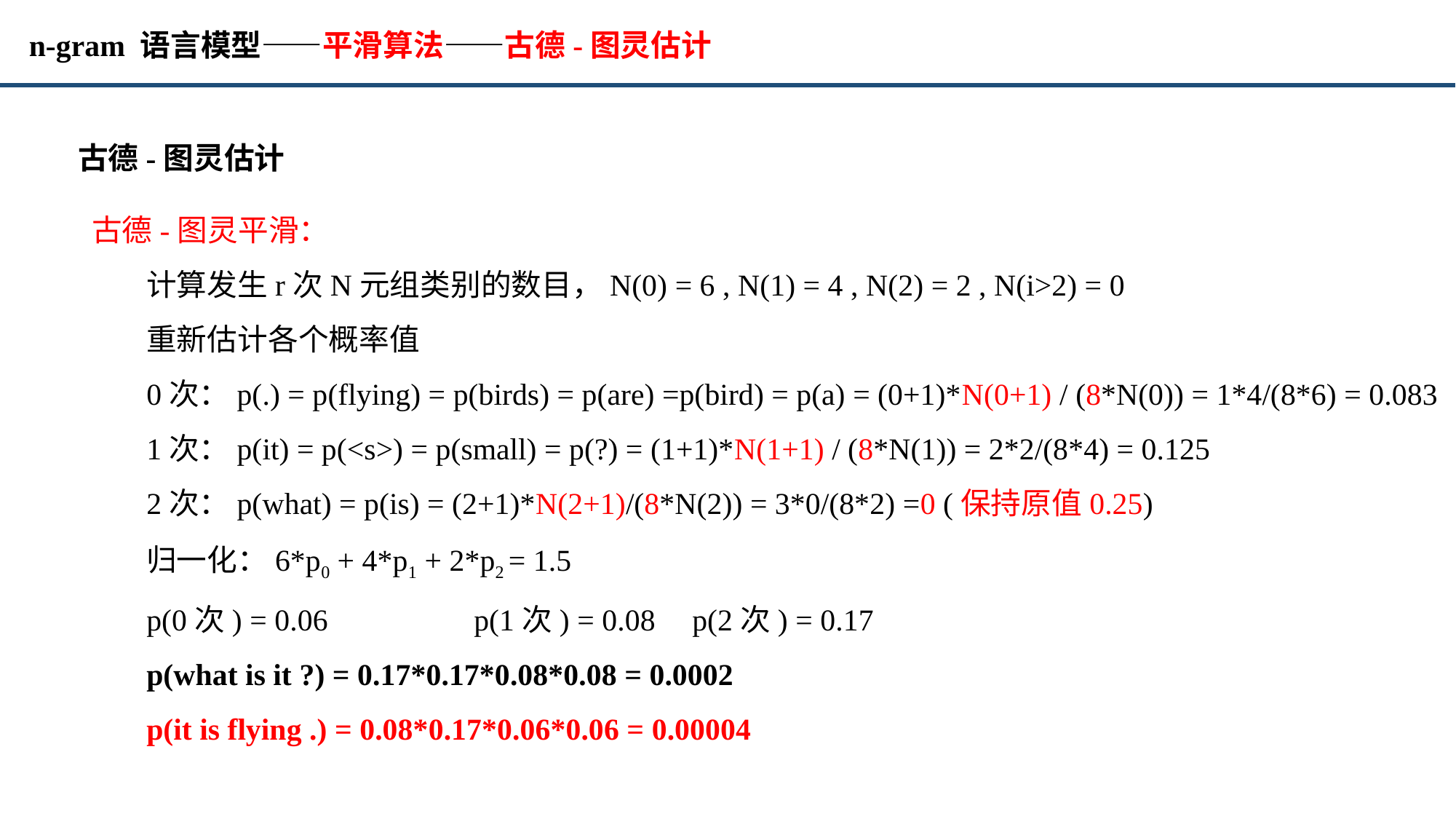

n-gram 语言模型——平滑算法——古德-图灵估计
古德-图灵估计
古德-图灵平滑：
计算发生r次N元组类别的数目，N(0) = 6 , N(1) = 4 , N(2) = 2 , N(i>2) = 0
重新估计各个概率值
0次：p(.) = p(flying) = p(birds) = p(are) =p(bird) = p(a) = (0+1)*N(0+1) / (8*N(0)) = 1*4/(8*6) = 0.083
1次：p(it) = p(<s>) = p(small) = p(?) = (1+1)*N(1+1) / (8*N(1)) = 2*2/(8*4) = 0.125
2次：p(what) = p(is) = (2+1)*N(2+1)/(8*N(2)) = 3*0/(8*2) =0 (保持原值0.25)
归一化：6*p0 + 4*p1 + 2*p2 = 1.5
p(0次) = 0.06		p(1次) = 0.08	p(2次) = 0.17
p(what is it ?) = 0.17*0.17*0.08*0.08 = 0.0002
p(it is flying .) = 0.08*0.17*0.06*0.06 = 0.00004